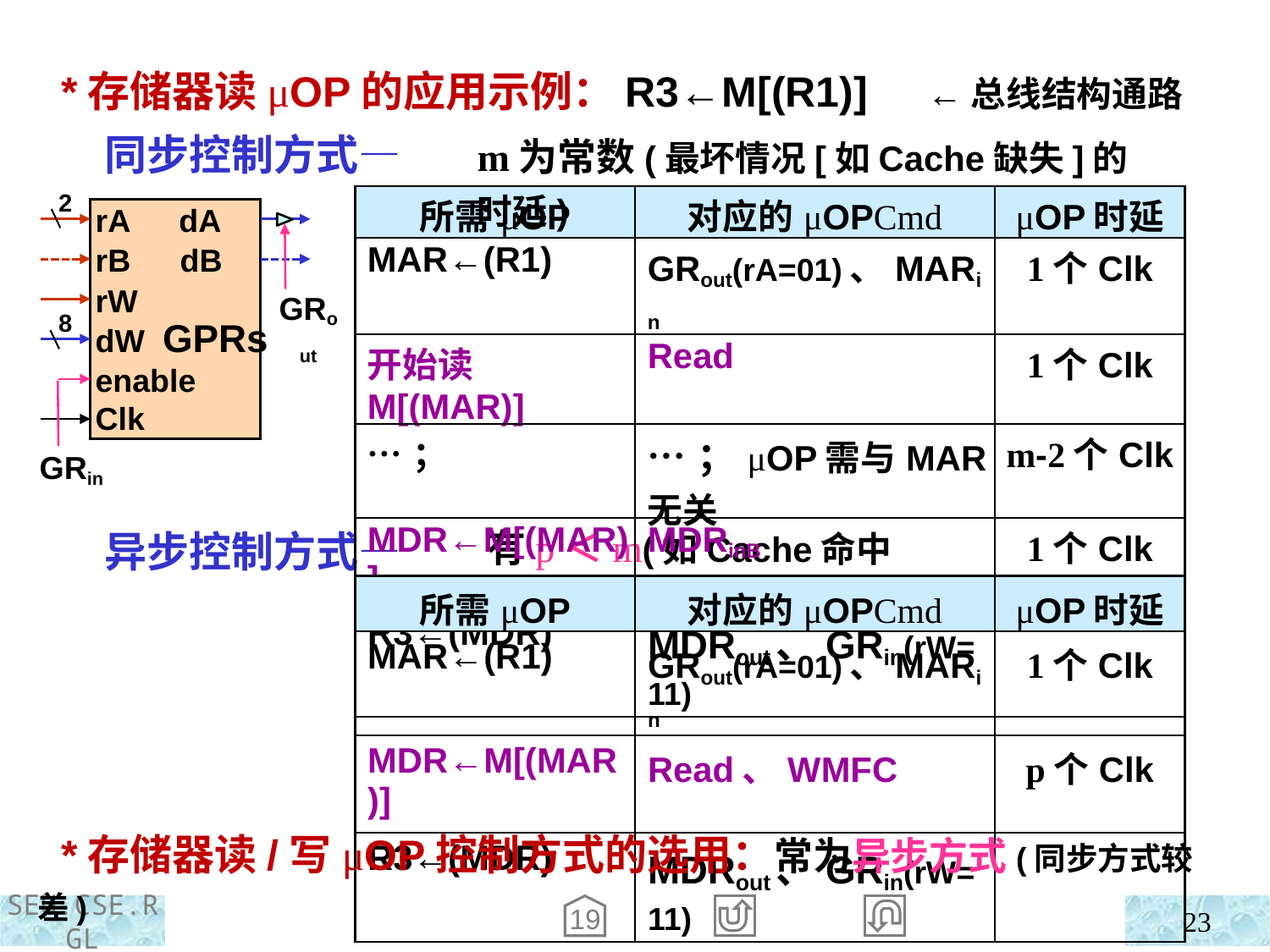

*存储器读μOP的应用示例：R3←M[(R1)]     ←总线结构通路
      同步控制方式—

      异步控制方式—
m为常数(最坏情况[如Cache缺失]的时延)
2
rA      dA
rB      dB
rW
dW  GPRs
enable
Clk

GRout
8
GRin
| 所需μOP | 对应的μOPCmd | μOP时延 |
| --- | --- | --- |
| MAR←(R1) | GRout(rA=01)、MARin | 1个Clk |
| 开始读M[(MAR)] | Read | 1个Clk |
| …； | …；μOP需与MAR无关 | m-2个Clk |
| MDR←M[(MAR)] | MDRinB | 1个Clk |
| R3←(MDR) | MDRout、GRin(rW=11) |  |
有p＜m(如Cache命中时)
| 所需μOP | 对应的μOPCmd | μOP时延 |
| --- | --- | --- |
| MAR←(R1) | GRout(rA=01)、MARin | 1个Clk |
| MDR←M[(MAR)] | Read、WMFC | p个Clk |
| R3←(MDR) | MDRout、GRin(rW=11) |  |
  *存储器读/写μOP控制方式的选用：常为异步方式(同步方式较差)

19
23